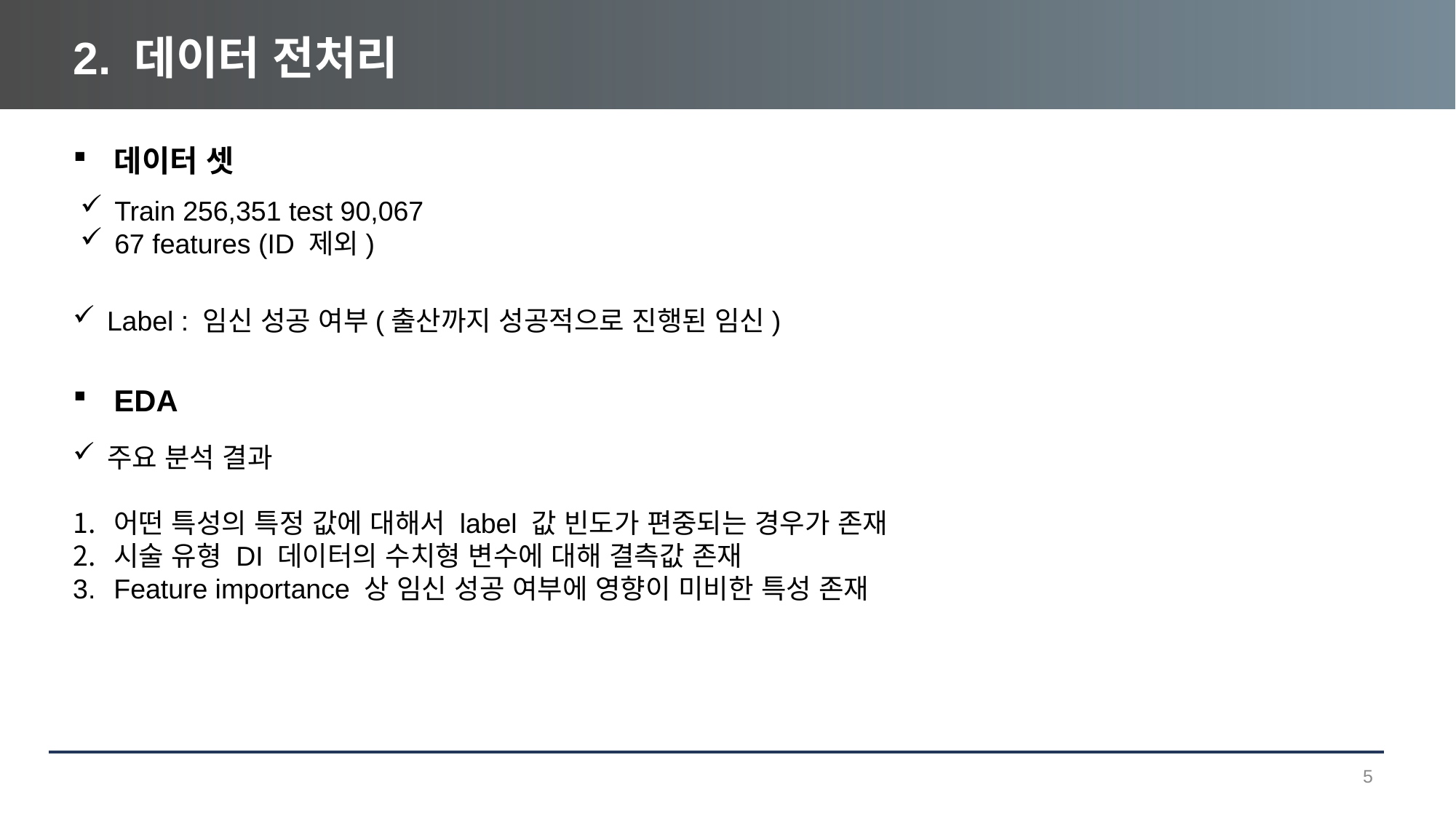

# 2. 데이터 전처리
데이터 셋

EDA

Train 256,351 test 90,067
67 features (ID 제외)
Label : 임신 성공 여부(출산까지 성공적으로 진행된 임신)
주요 분석 결과

어떤 특성의 특정 값에 대해서 label 값 빈도가 편중되는 경우가 존재
시술 유형 DI 데이터의 수치형 변수에 대해 결측값 존재
Feature importance 상 임신 성공 여부에 영향이 미비한 특성 존재